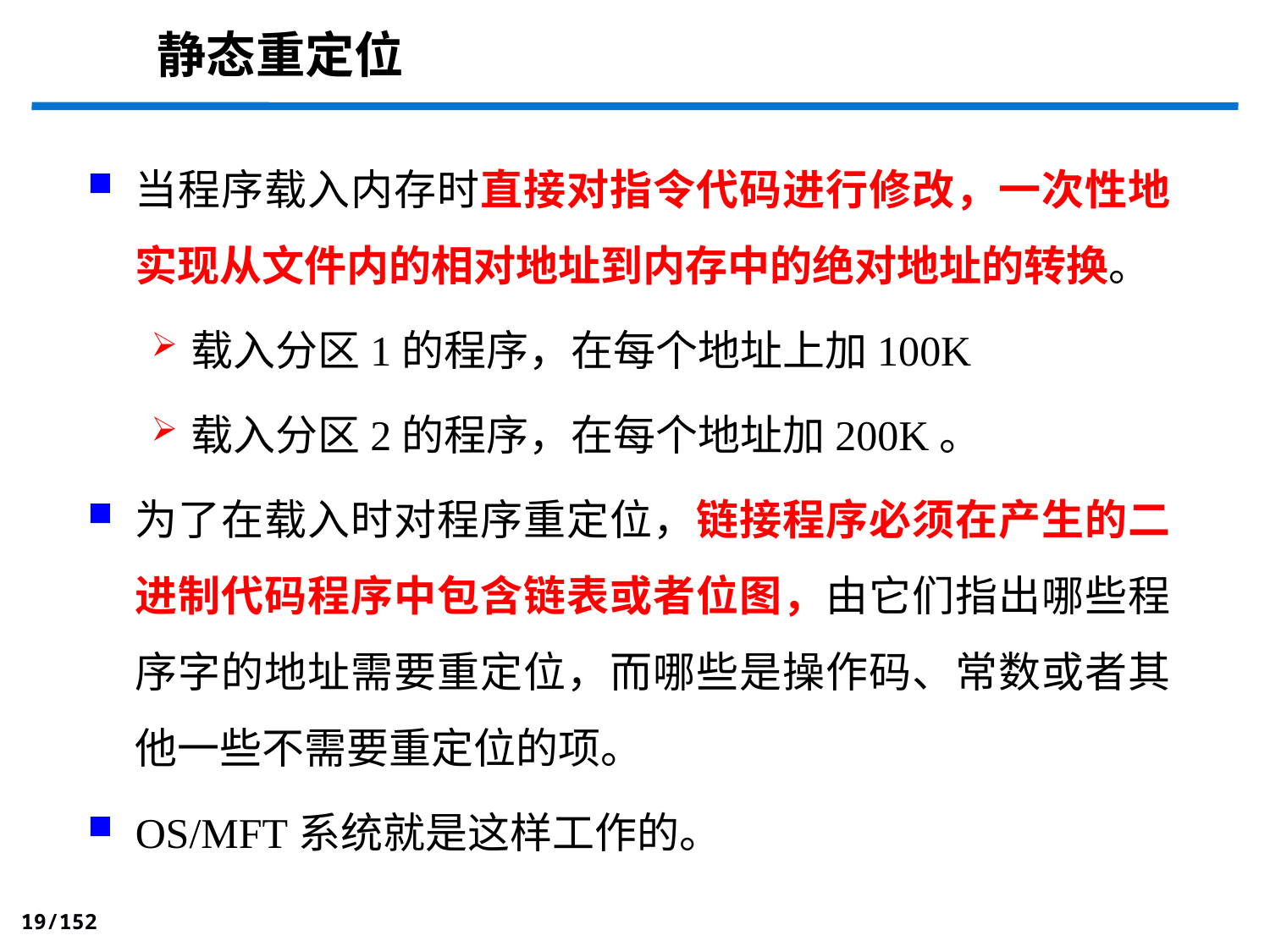

静态重定位
当程序载入内存时直接对指令代码进行修改，一次性地实现从文件内的相对地址到内存中的绝对地址的转换。
载入分区1的程序，在每个地址上加100K
载入分区2的程序，在每个地址加200K。
为了在载入时对程序重定位，链接程序必须在产生的二进制代码程序中包含链表或者位图，由它们指出哪些程序字的地址需要重定位，而哪些是操作码、常数或者其他一些不需要重定位的项。
OS/MFT系统就是这样工作的。